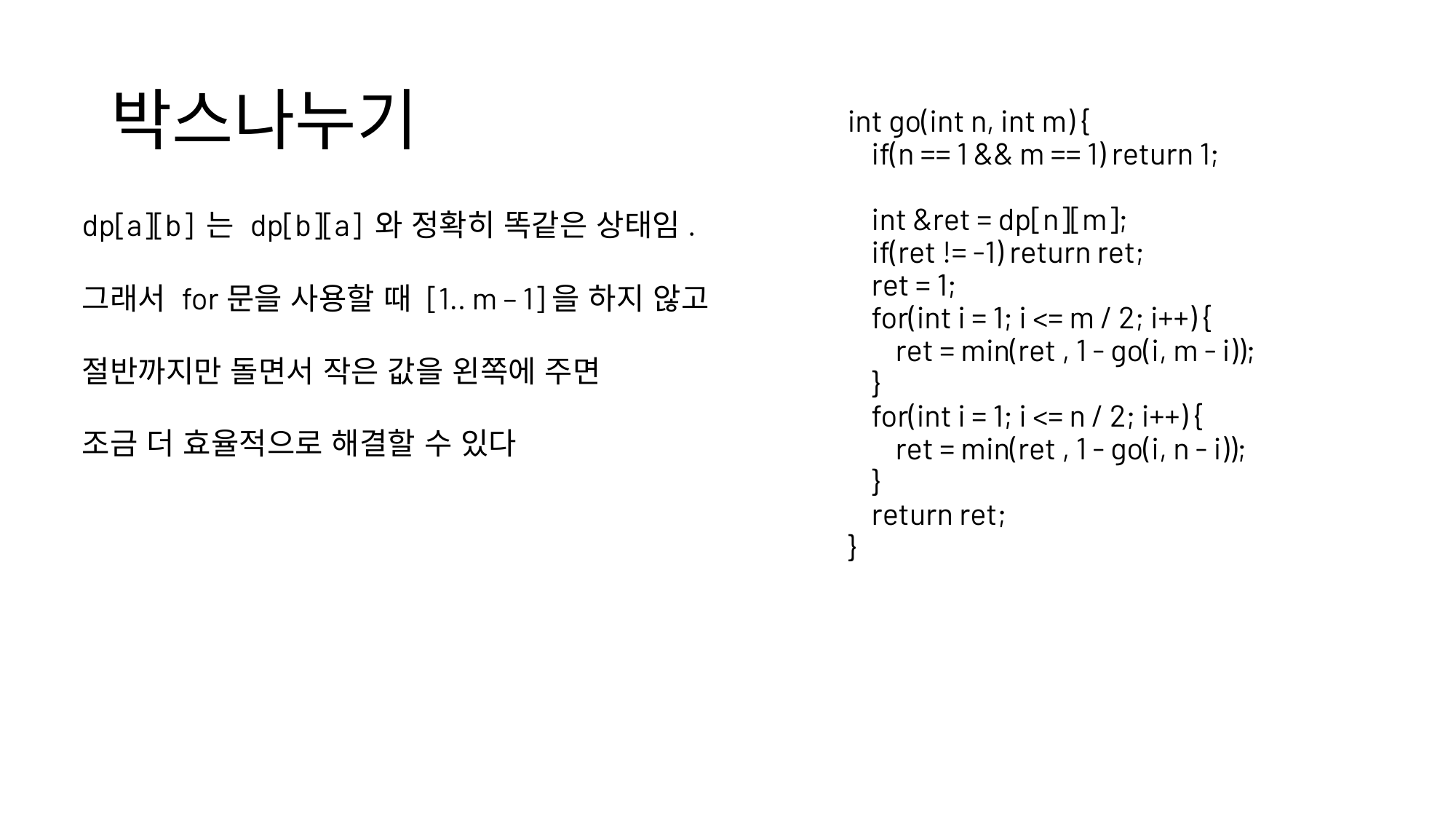

# 박스나누기
int go(int n, int m) {
    if(n == 1 && m == 1) return 1;
    int &ret = dp[n][m];
    if(ret != -1) return ret;
    ret = 1;
    for(int i = 1; i <= m / 2; i++) {
        ret = min(ret , 1 - go(i, m - i));
    }
    for(int i = 1; i <= n / 2; i++) {
        ret = min(ret , 1 - go(i, n - i));
    }
    return ret;
}

dp[a][b] 는 dp[b][a] 와 정확히 똑같은 상태임.

그래서 for문을 사용할 때 [1.. m – 1]을 하지 않고

절반까지만 돌면서 작은 값을 왼쪽에 주면

조금 더 효율적으로 해결할 수 있다